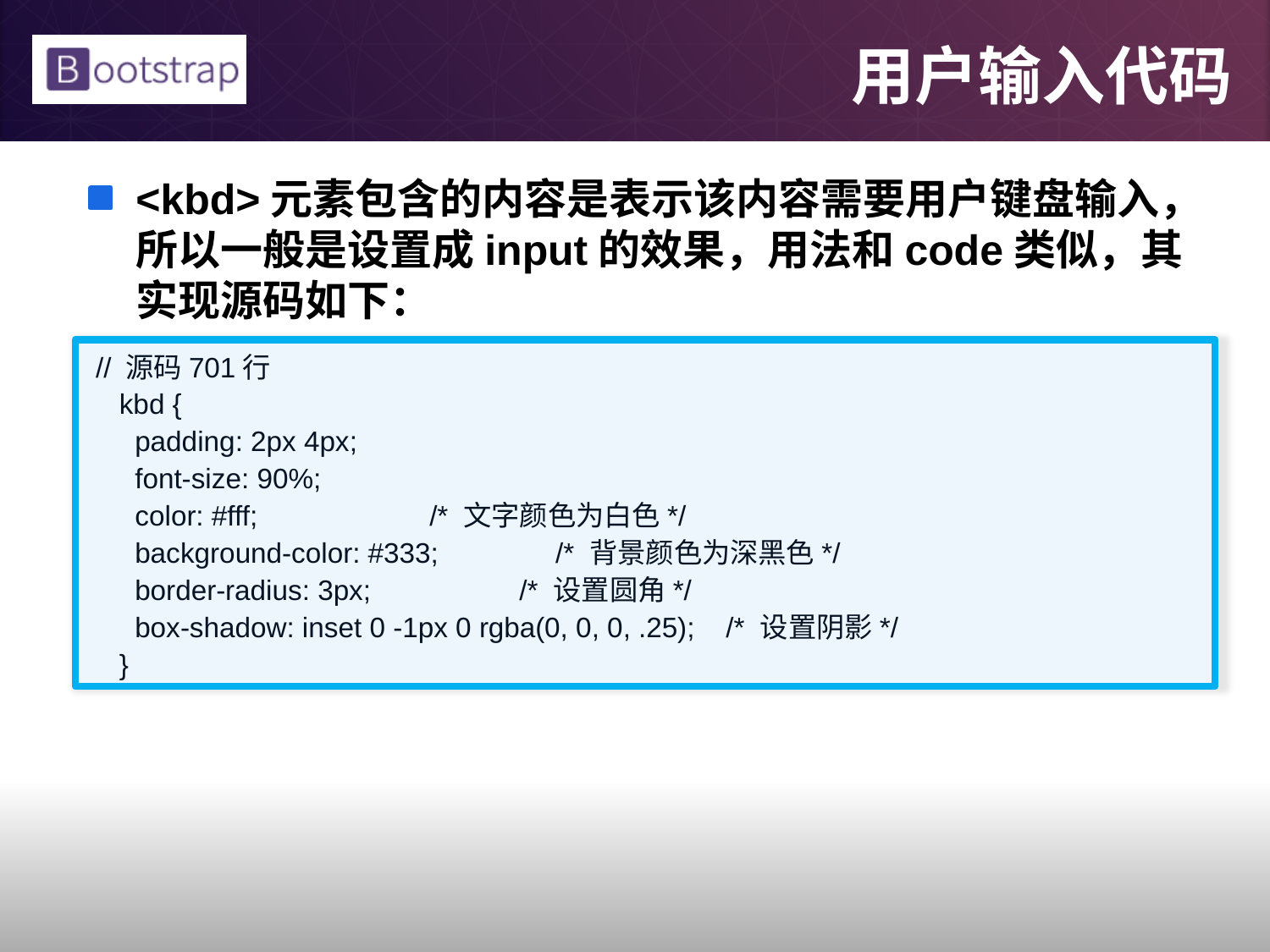

# 用户输入代码
<kbd>元素包含的内容是表示该内容需要用户键盘输入，所以一般是设置成input的效果，用法和code类似，其实现源码如下：
 // 源码701行
    kbd {
      padding: 2px 4px;
      font-size: 90%;
      color: #fff;                      /* 文字颜色为白色*/
      background-color: #333;               /* 背景颜色为深黑色*/
      border-radius: 3px;                   /* 设置圆角*/
      box-shadow: inset 0 -1px 0 rgba(0, 0, 0, .25);    /* 设置阴影*/
    }